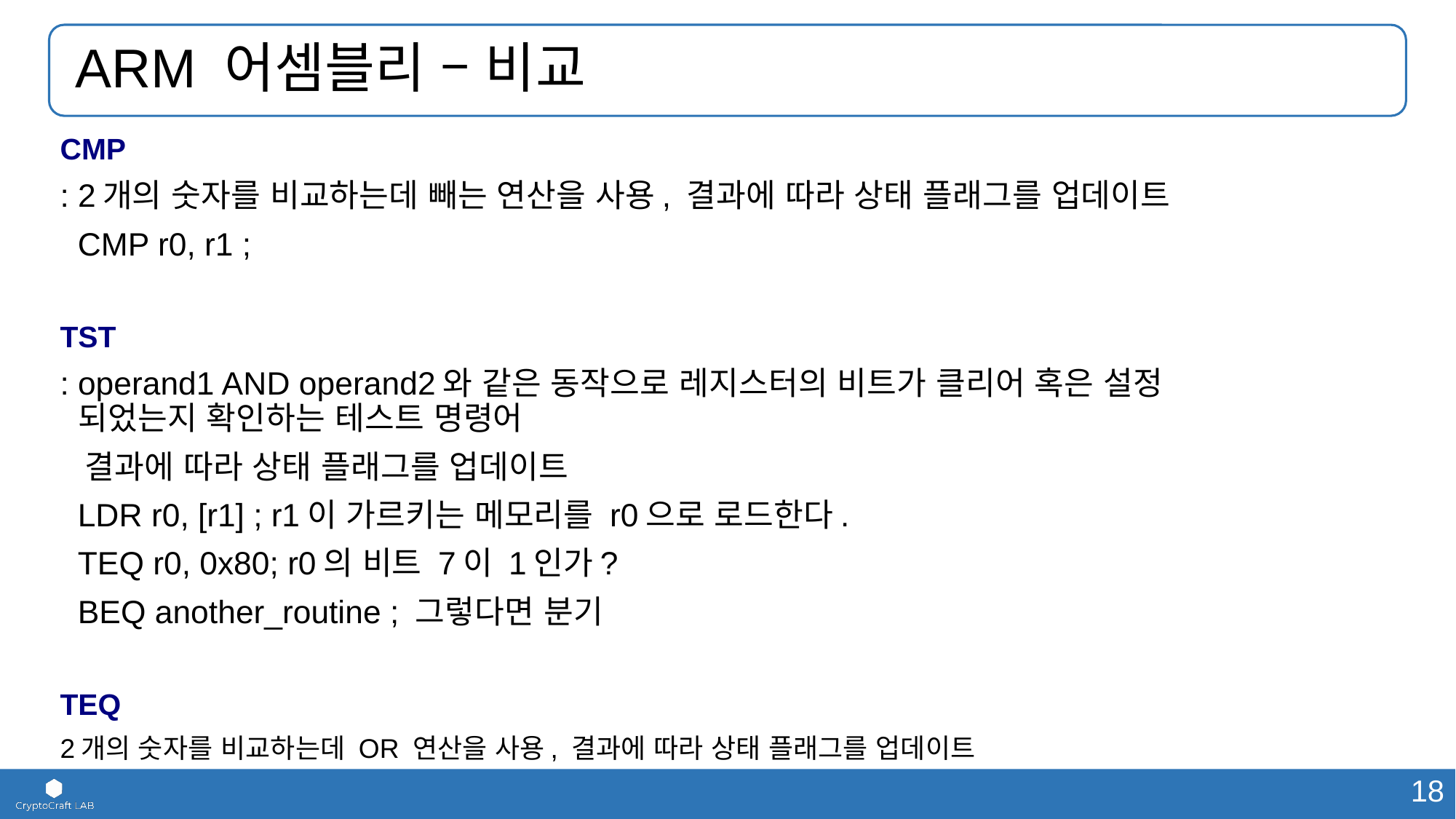

# ARM 어셈블리 – 비교
CMP
: 2개의 숫자를 비교하는데 빼는 연산을 사용, 결과에 따라 상태 플래그를 업데이트
  CMP r0, r1 ;

TST
: operand1 AND operand2와 같은 동작으로 레지스터의 비트가 클리어 혹은 설정
  되었는지 확인하는 테스트 명령어
  결과에 따라 상태 플래그를 업데이트
  LDR r0, [r1] ; r1이 가르키는 메모리를 r0으로 로드한다.
  TEQ r0, 0x80; r0의 비트 7이 1인가?
  BEQ another_routine ; 그렇다면 분기

TEQ
2개의 숫자를 비교하는데 OR 연산을 사용, 결과에 따라 상태 플래그를 업데이트